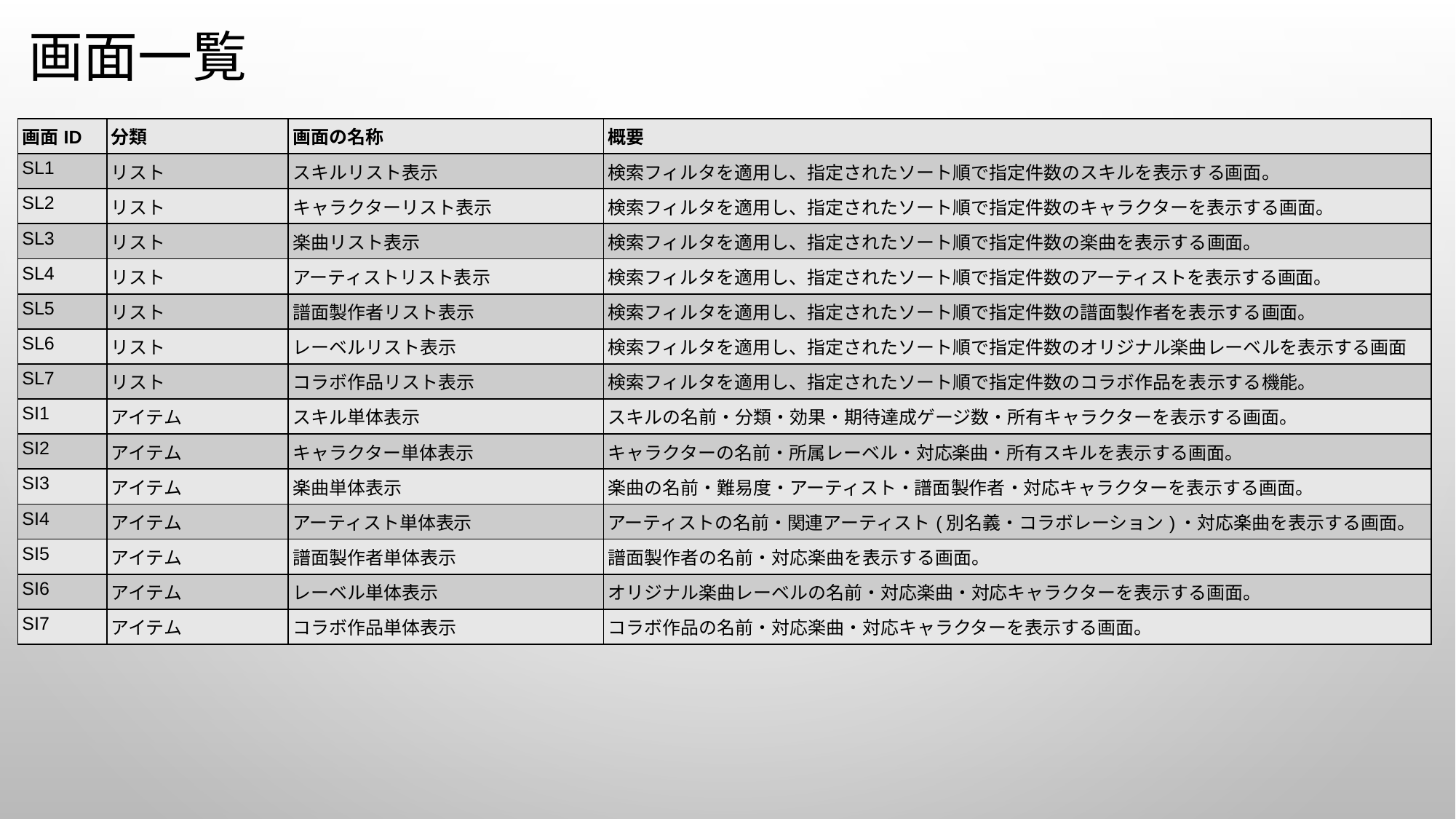

# 画面一覧
| 画面ID | 分類 | 画面の名称 | 概要 |
| --- | --- | --- | --- |
| SL1 | リスト | スキルリスト表示 | 検索フィルタを適用し、指定されたソート順で指定件数のスキルを表示する画面。 |
| SL2 | リスト | キャラクターリスト表示 | 検索フィルタを適用し、指定されたソート順で指定件数のキャラクターを表示する画面。 |
| SL3 | リスト | 楽曲リスト表示 | 検索フィルタを適用し、指定されたソート順で指定件数の楽曲を表示する画面。 |
| SL4 | リスト | アーティストリスト表示 | 検索フィルタを適用し、指定されたソート順で指定件数のアーティストを表示する画面。 |
| SL5 | リスト | 譜面製作者リスト表示 | 検索フィルタを適用し、指定されたソート順で指定件数の譜面製作者を表示する画面。 |
| SL6 | リスト | レーベルリスト表示 | 検索フィルタを適用し、指定されたソート順で指定件数のオリジナル楽曲レーベルを表示する画面 |
| SL7 | リスト | コラボ作品リスト表示 | 検索フィルタを適用し、指定されたソート順で指定件数のコラボ作品を表示する機能。 |
| SI1 | アイテム | スキル単体表示 | スキルの名前・分類・効果・期待達成ゲージ数・所有キャラクターを表示する画面。 |
| SI2 | アイテム | キャラクター単体表示 | キャラクターの名前・所属レーベル・対応楽曲・所有スキルを表示する画面。 |
| SI3 | アイテム | 楽曲単体表示 | 楽曲の名前・難易度・アーティスト・譜面製作者・対応キャラクターを表示する画面。 |
| SI4 | アイテム | アーティスト単体表示 | アーティストの名前・関連アーティスト(別名義・コラボレーション)・対応楽曲を表示する画面。 |
| SI5 | アイテム | 譜面製作者単体表示 | 譜面製作者の名前・対応楽曲を表示する画面。 |
| SI6 | アイテム | レーベル単体表示 | オリジナル楽曲レーベルの名前・対応楽曲・対応キャラクターを表示する画面。 |
| SI7 | アイテム | コラボ作品単体表示 | コラボ作品の名前・対応楽曲・対応キャラクターを表示する画面。 |